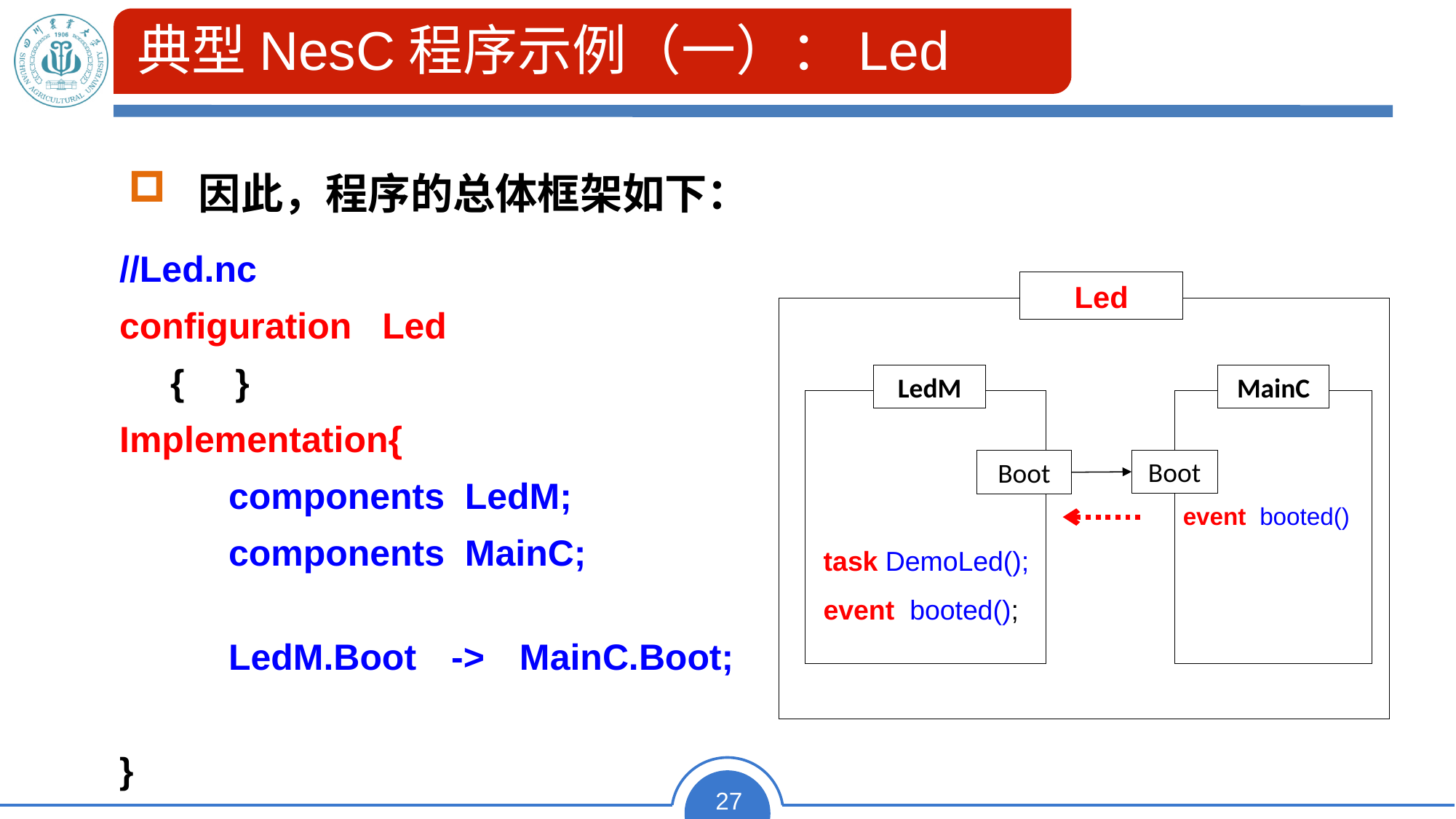

# 典型NesC程序示例（一）：Led
  因此，程序的总体框架如下：
//Led.nc
configuration   Led
     {     }
Implementation{
	components  LedM;
	components  MainC;

	LedM.Boot -> MainC.Boot;
}
Led

LedM
MainC

 task DemoLed();
 event  booted();

Boot
Boot
 event  booted()